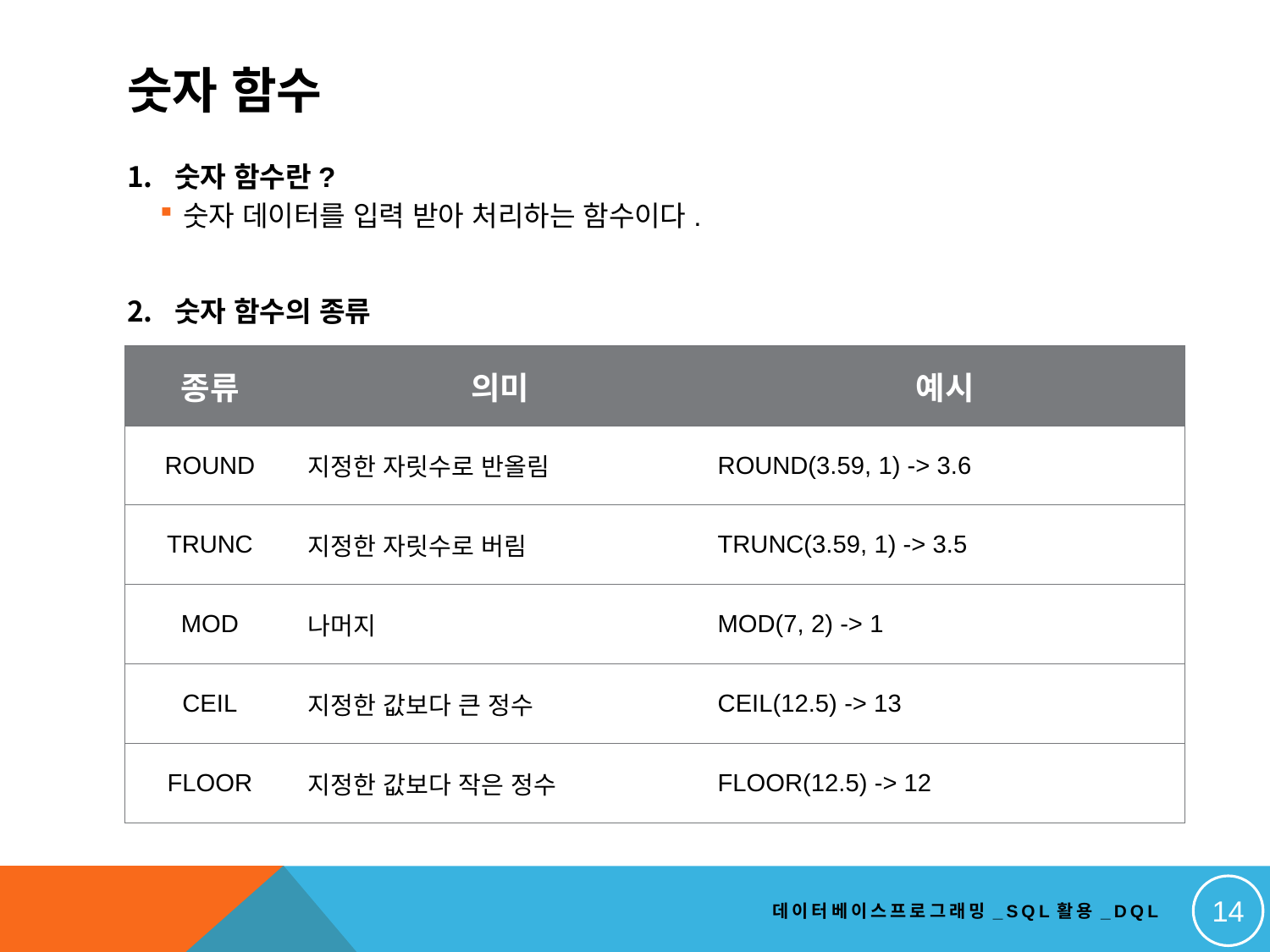

# 숫자 함수
숫자 함수란?
숫자 데이터를 입력 받아 처리하는 함수이다.

숫자 함수의 종류
| 종류 | 의미 | 예시 |
| --- | --- | --- |
| ROUND | 지정한 자릿수로 반올림 | ROUND(3.59, 1) -> 3.6 |
| TRUNC | 지정한 자릿수로 버림 | TRUNC(3.59, 1) -> 3.5 |
| MOD | 나머지 | MOD(7, 2) -> 1 |
| CEIL | 지정한 값보다 큰 정수 | CEIL(12.5) -> 13 |
| FLOOR | 지정한 값보다 작은 정수 | FLOOR(12.5) -> 12 |
14
데이터베이스프로그래밍_SQL활용_DQL